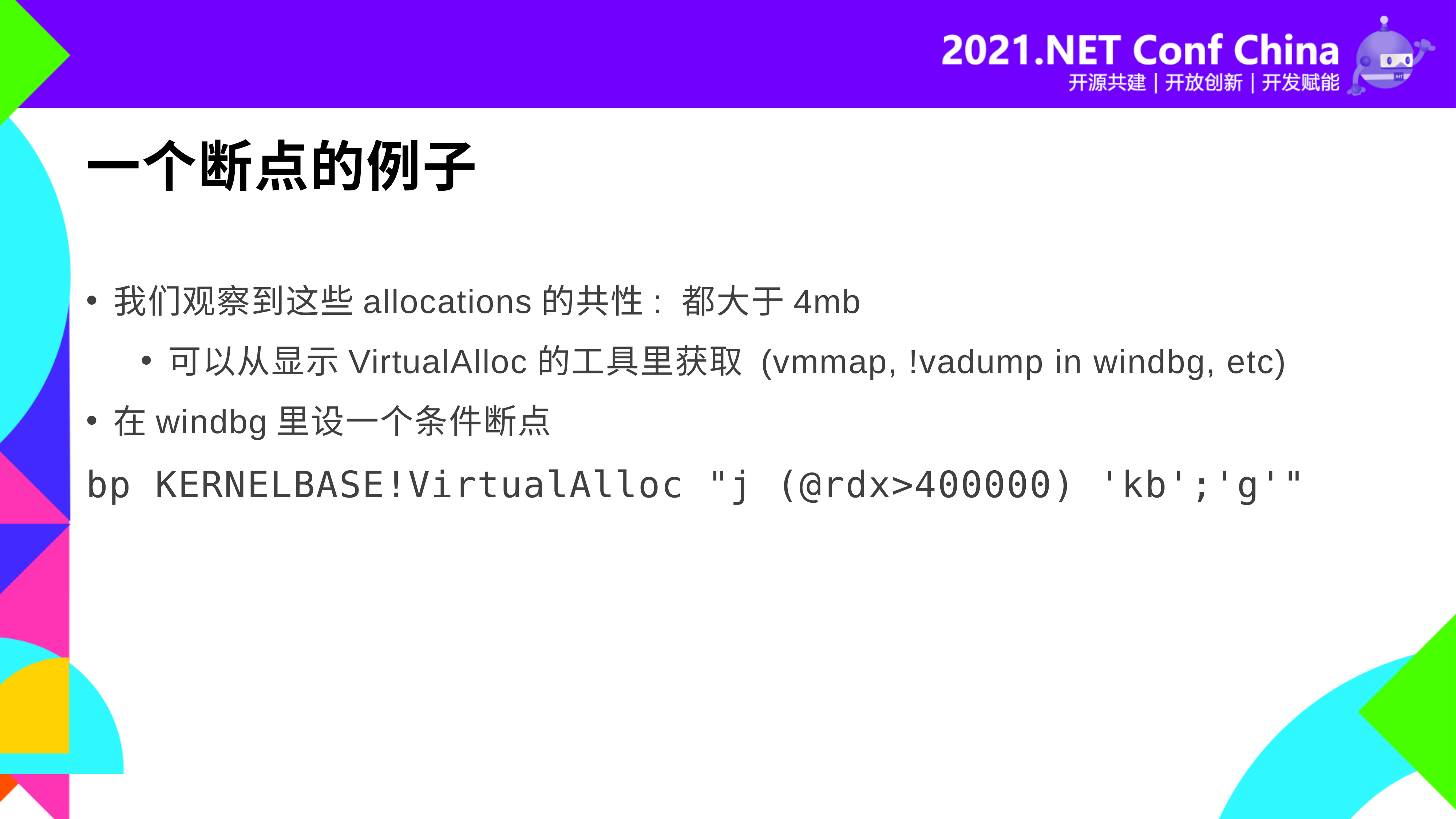

# 一个断点的例子
我们观察到这些allocations的共性: 都大于4mb
可以从显示VirtualAlloc的工具里获取 (vmmap, !vadump in windbg, etc)
在windbg里设一个条件断点
bp KERNELBASE!VirtualAlloc "j (@rdx>400000) 'kb';'g'"